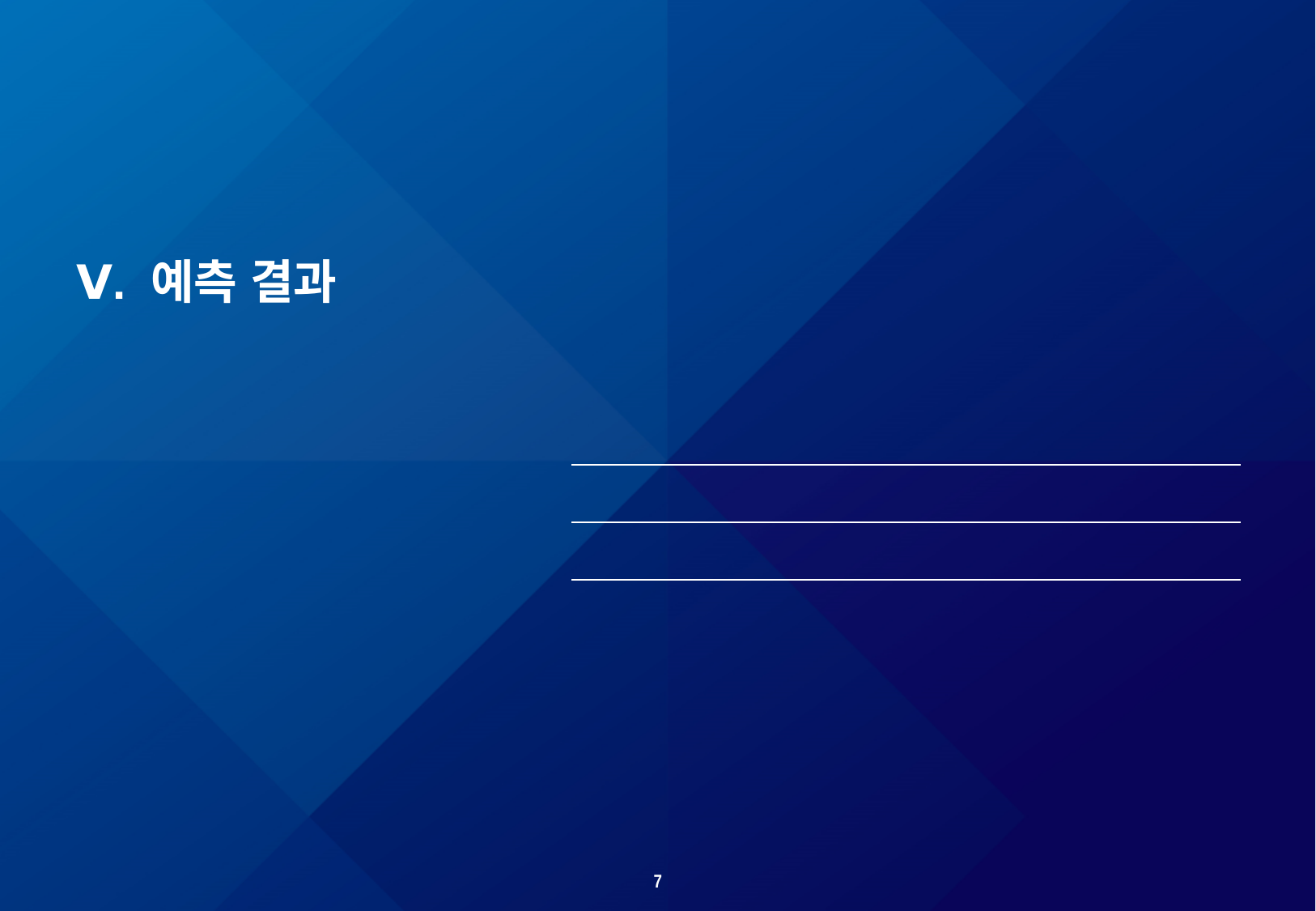

Ⅴ. 예측 결과
| 1. 테스트 데이터 예측 결과 |
| --- |
| 2. 평가 데이터 최종 결과 |
7